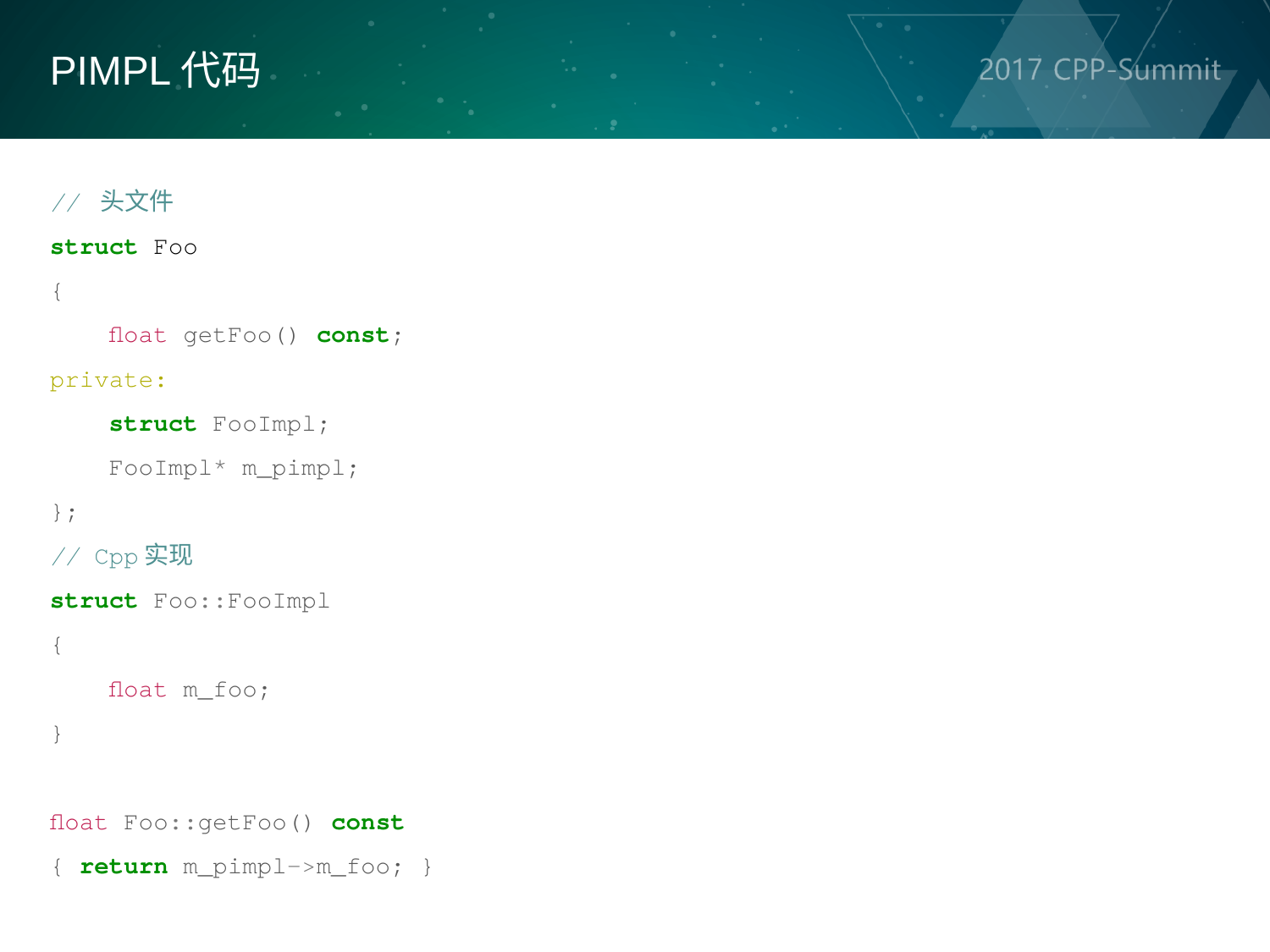

PIMPL代码
// 头文件
struct Foo
{
    float getFoo() const;
private:
    struct FooImpl;
    FooImpl* m_pimpl;
};
// Cpp实现
struct Foo::FooImpl
{
    float m_foo;
}

float Foo::getFoo() const
{ return m_pimpl->m_foo; }